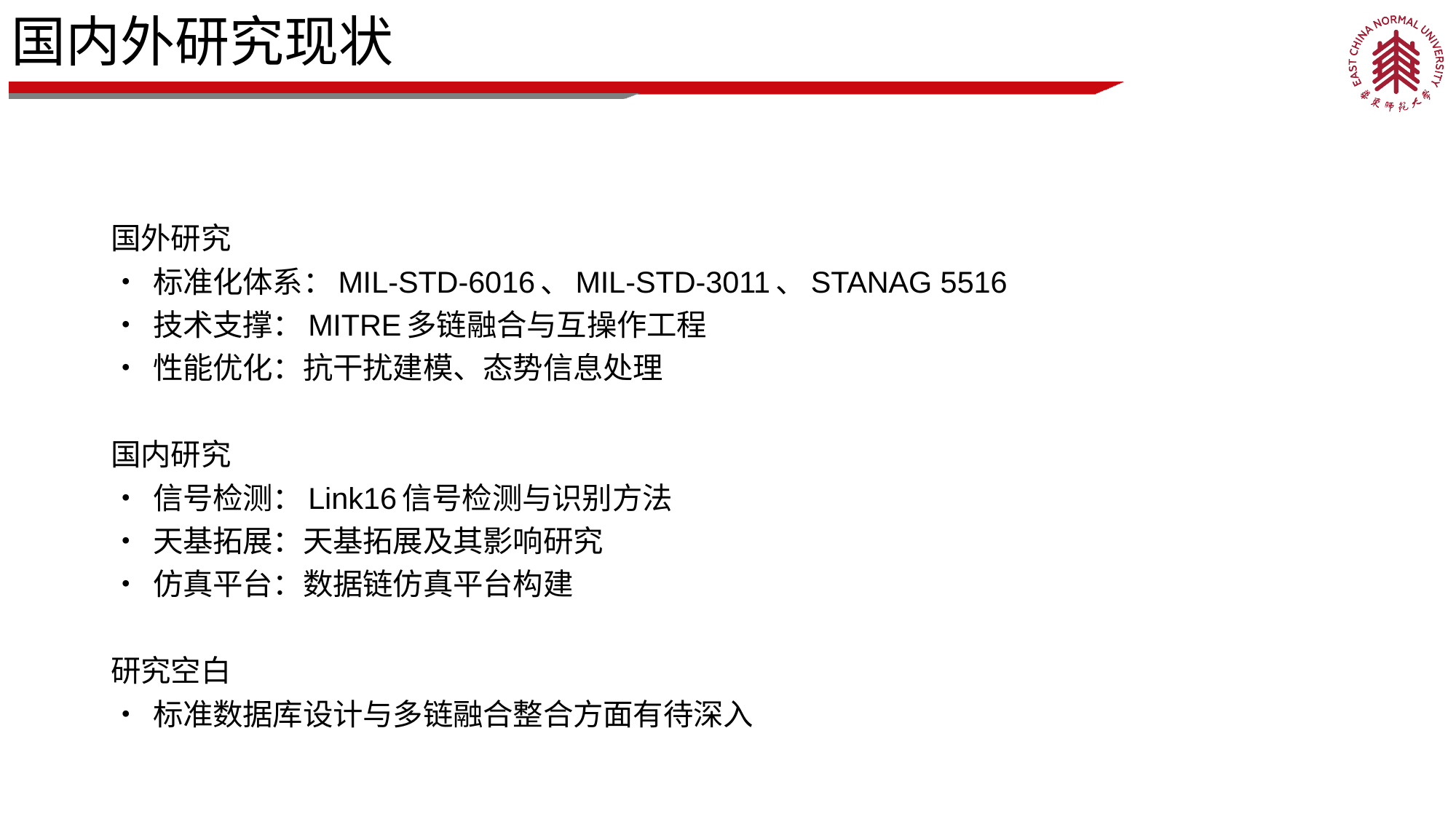

# 国内外研究现状
国外研究
• 标准化体系：MIL-STD-6016、MIL-STD-3011、STANAG 5516
• 技术支撑：MITRE多链融合与互操作工程
• 性能优化：抗干扰建模、态势信息处理

国内研究
• 信号检测：Link16信号检测与识别方法
• 天基拓展：天基拓展及其影响研究
• 仿真平台：数据链仿真平台构建

研究空白
• 标准数据库设计与多链融合整合方面有待深入